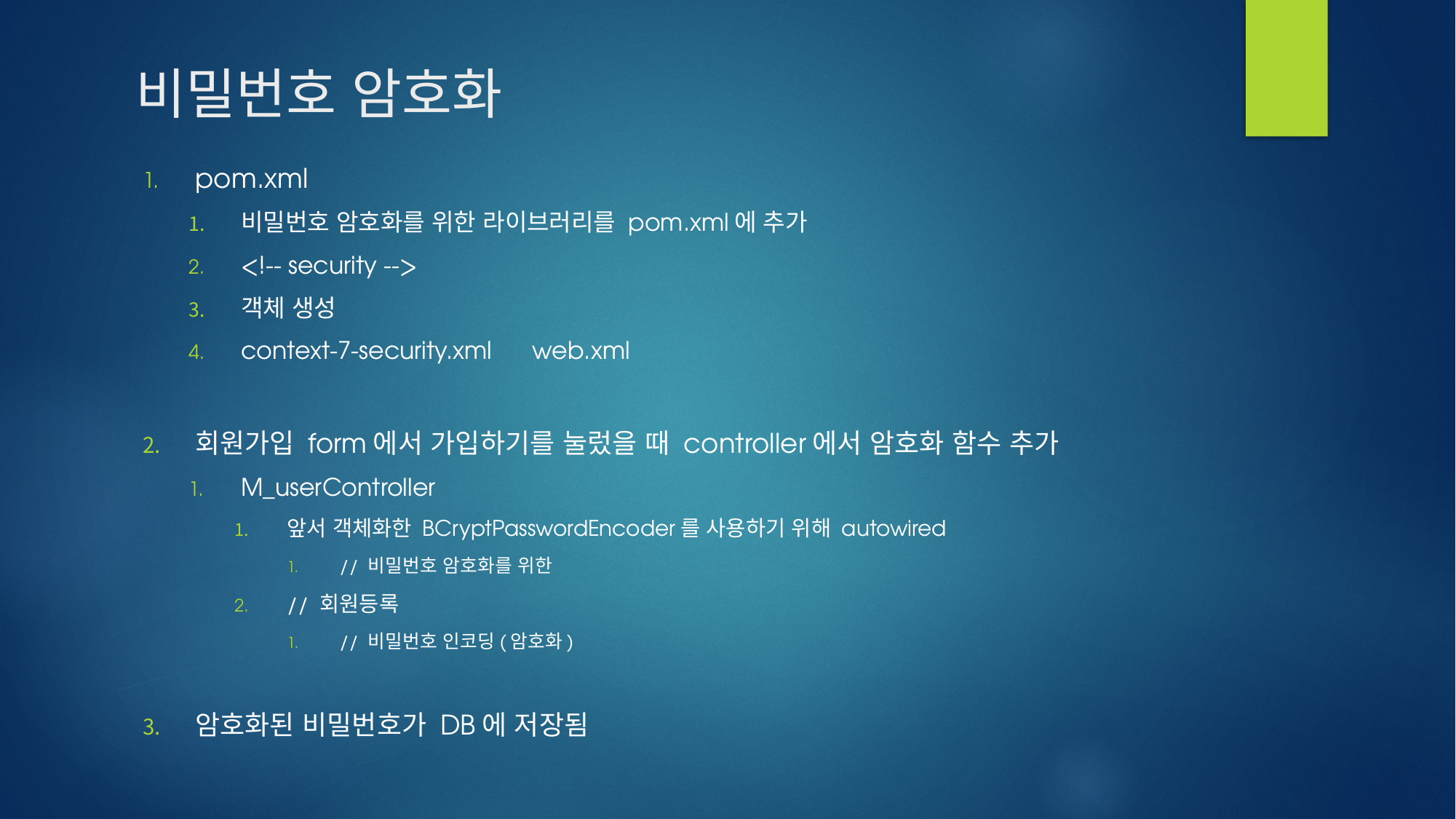

# 비밀번호 암호화
pom.xml
비밀번호 암호화를 위한 라이브러리를 pom.xml에 추가
<!-- security -->
객체 생성
context-7-security.xml		web.xml

회원가입 form에서 가입하기를 눌렀을 때 controller에서 암호화 함수 추가
M_userController
앞서 객체화한 BCryptPasswordEncoder를 사용하기 위해 autowired
// 비밀번호 암호화를 위한
// 회원등록
// 비밀번호 인코딩(암호화)

암호화된 비밀번호가 DB에 저장됨